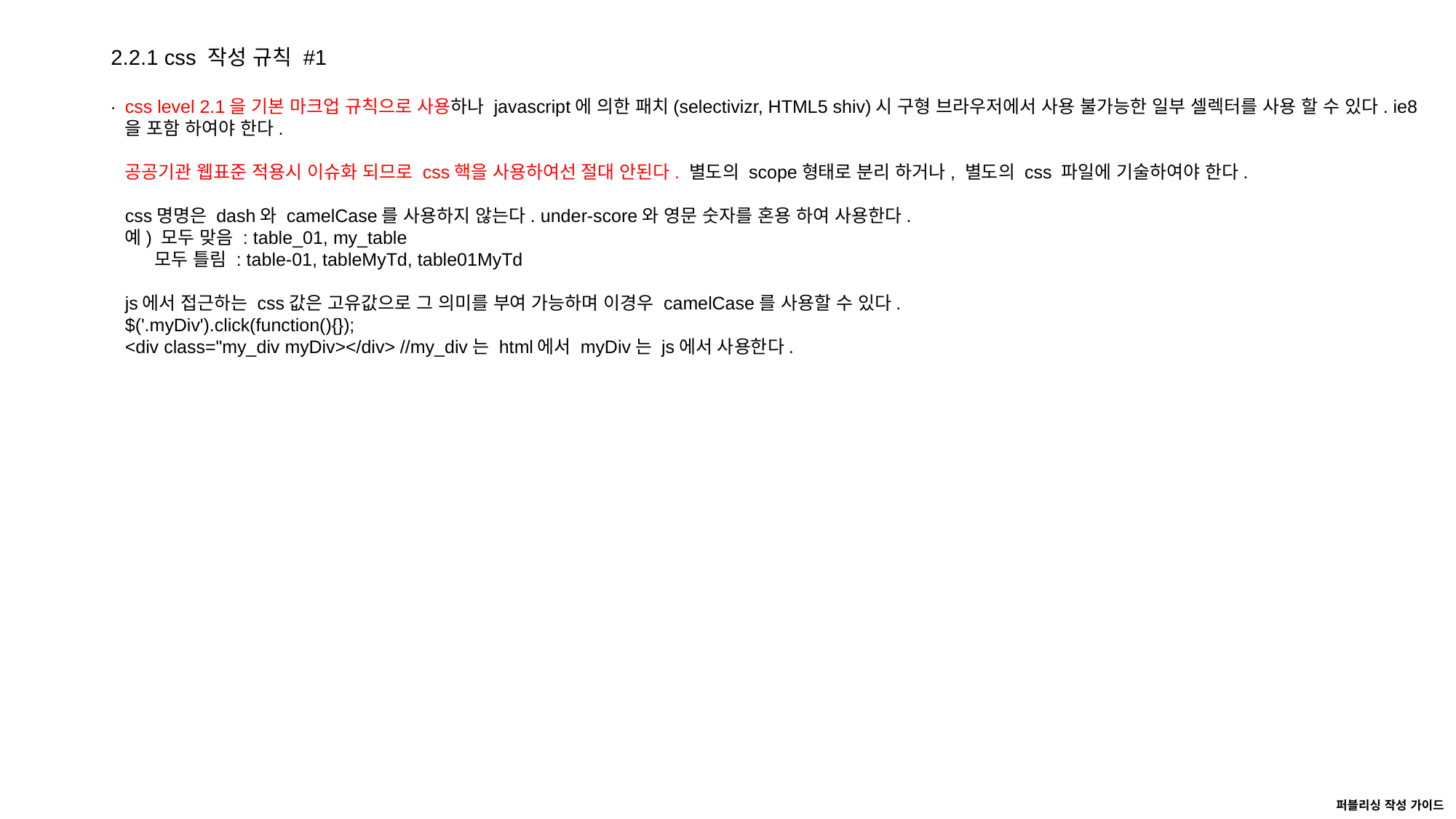

# 2.2.1 css 작성 규칙 #1
css level 2.1을 기본 마크업 규칙으로 사용하나 javascript에 의한 패치(selectivizr, HTML5 shiv)시 구형 브라우저에서 사용 불가능한 일부 셀렉터를 사용 할 수 있다. ie8을 포함 하여야 한다.

공공기관 웹표준 적용시 이슈화 되므로 css핵을 사용하여선 절대 안된다. 별도의 scope형태로 분리 하거나, 별도의 css 파일에 기술하여야 한다.

css명명은 dash와 camelCase를 사용하지 않는다. under-score와 영문 숫자를 혼용 하여 사용한다.
예) 모두 맞음 : table_01, my_table
     모두 틀림 : table-01, tableMyTd, table01MyTd

js에서 접근하는 css값은 고유값으로 그 의미를 부여 가능하며 이경우 camelCase를 사용할 수 있다.
$('.myDiv').click(function(){});
<div class="my_div myDiv></div> //my_div는 html에서 myDiv는 js에서 사용한다.